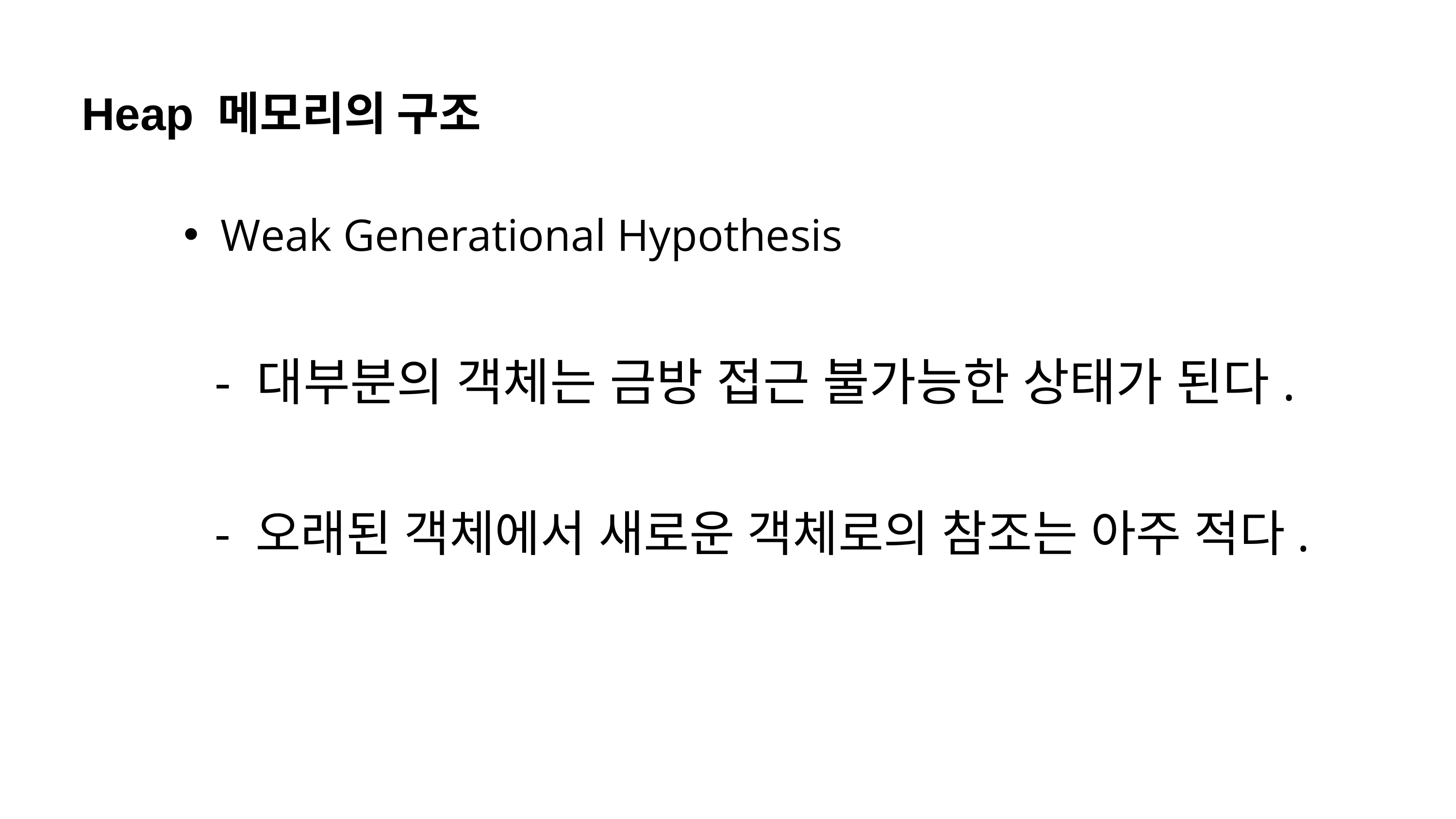

Heap 메모리의 구조
Weak Generational Hypothesis
 - 대부분의 객체는 금방 접근 불가능한 상태가 된다.
 - 오래된 객체에서 새로운 객체로의 참조는 아주 적다.